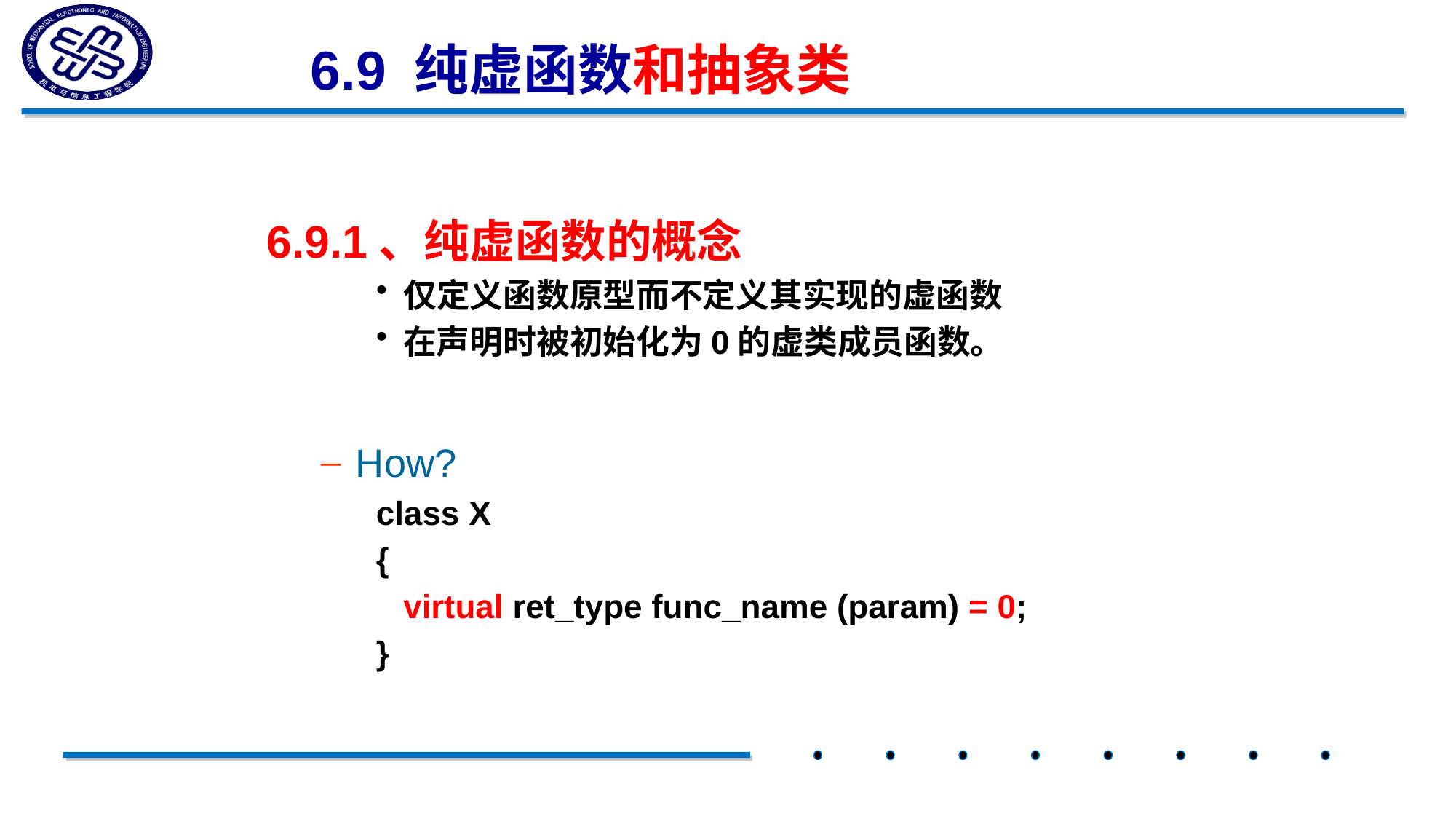

# 6.9 纯虚函数和抽象类
6.9.1、纯虚函数的概念
仅定义函数原型而不定义其实现的虚函数
在声明时被初始化为0的虚类成员函数。

How?
class X
{
	virtual ret_type func_name (param) = 0;
}